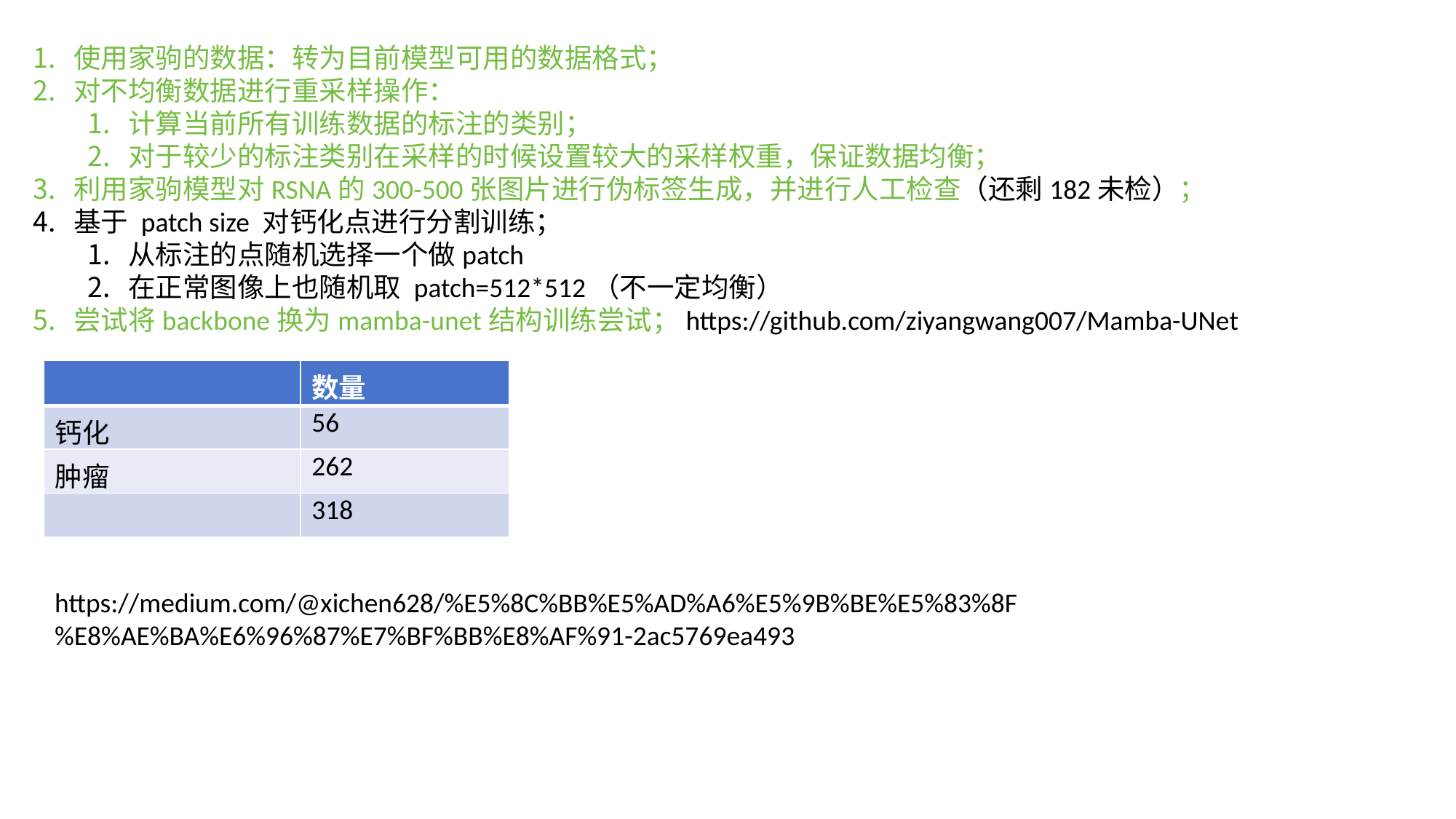

使用家驹的数据：转为目前模型可用的数据格式；
对不均衡数据进行重采样操作：
计算当前所有训练数据的标注的类别；
对于较少的标注类别在采样的时候设置较大的采样权重，保证数据均衡；
利用家驹模型对RSNA的300-500张图片进行伪标签生成，并进行人工检查（还剩182未检）；
基于 patch size 对钙化点进行分割训练；
从标注的点随机选择一个做patch
在正常图像上也随机取 patch=512*512（不一定均衡）
尝试将backbone换为mamba-unet结构训练尝试；https://github.com/ziyangwang007/Mamba-UNet
|  | 数量 |
| --- | --- |
| 钙化 | 56 |
| 肿瘤 | 262 |
|  | 318 |
https://medium.com/@xichen628/%E5%8C%BB%E5%AD%A6%E5%9B%BE%E5%83%8F%E8%AE%BA%E6%96%87%E7%BF%BB%E8%AF%91-2ac5769ea493